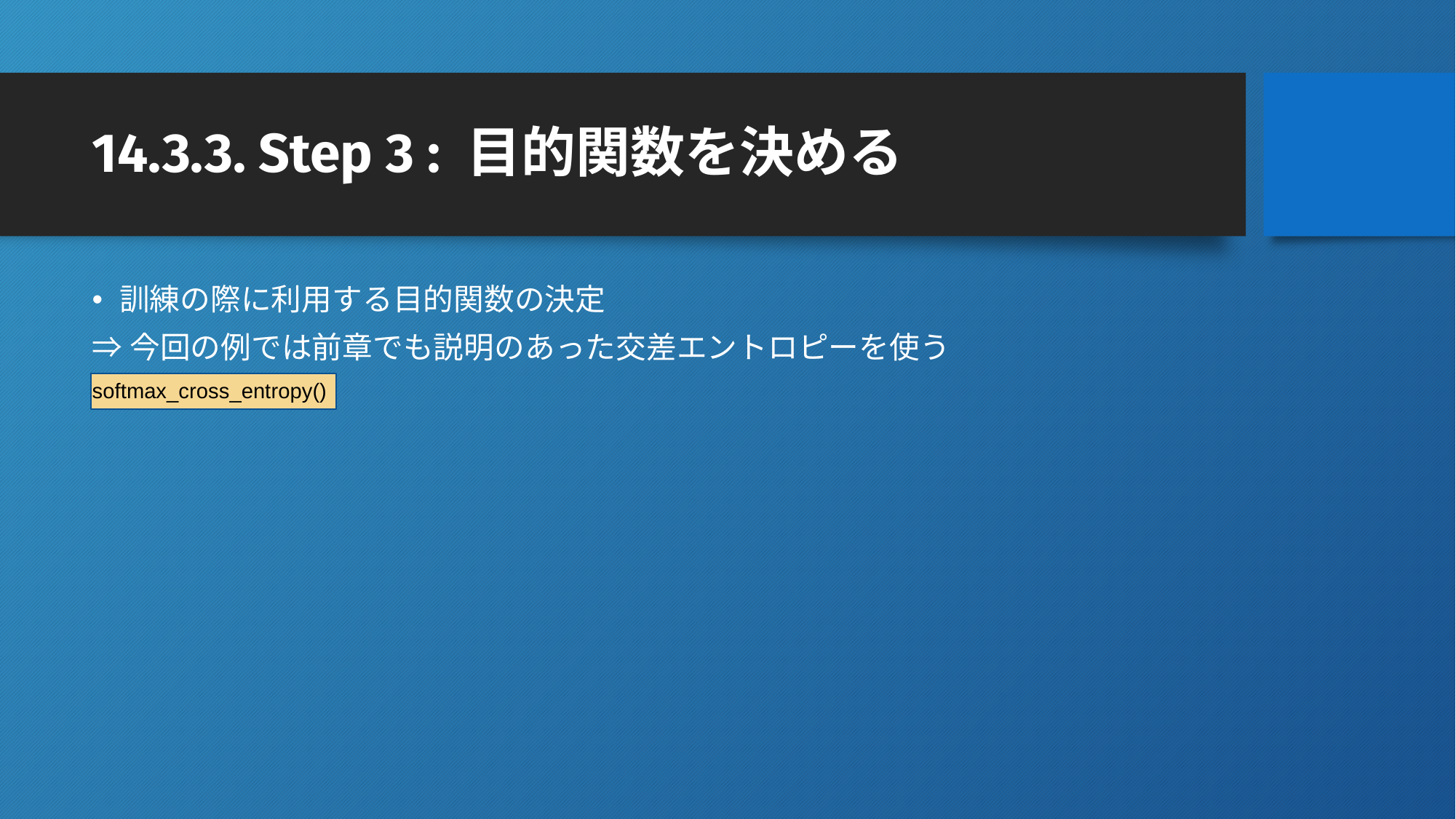

# 14.3.3. Step 3 : 目的関数を決める
訓練の際に利用する目的関数の決定
⇒今回の例では前章でも説明のあった交差エントロピーを使う
softmax_cross_entropy()